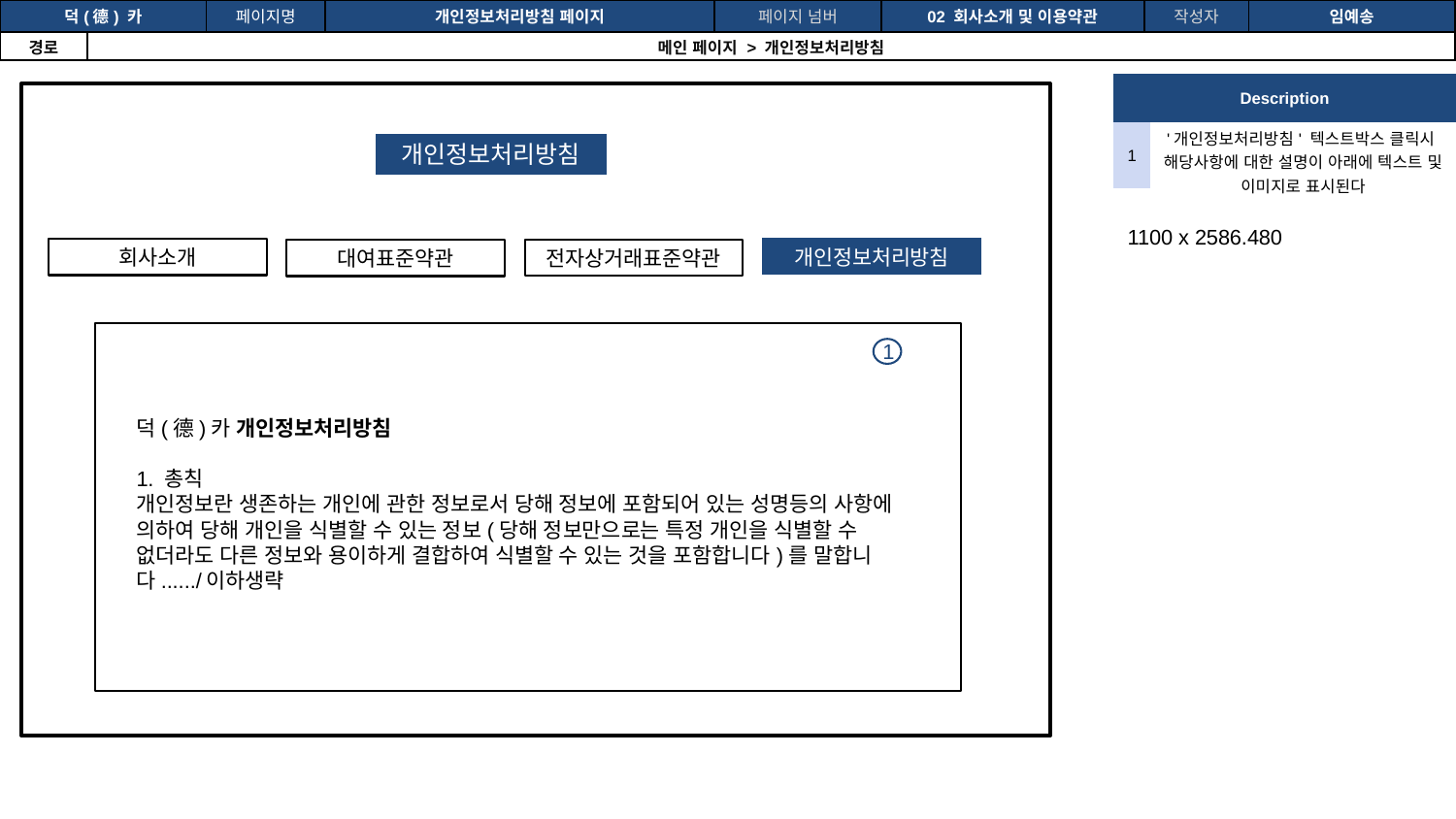

| 덕(德) 카 |  | 페이지명 | 개인정보처리방침 페이지 | 페이지 넘버 | 02 회사소개 및 이용약관 | 작성자 | 임예송 |
| --- | --- | --- | --- | --- | --- | --- | --- |
| 경로 | 메인 페이지 > 개인정보처리방침 |  |  |  |  |  |  |
| Description |  |
| --- | --- |
| 1 | '개인정보처리방침' 텍스트박스 클릭시 해당사항에 대한 설명이 아래에 텍스트 및 이미지로 표시된다​ |

개인정보처리방침
1100 x 2586.480
개인정보처리방침
회사소개
전자상거래표준약관
대여표준약관

1
덕(德)카 개인정보처리방침

1. 총칙
개인정보란 생존하는 개인에 관한 정보로서 당해 정보에 포함되어 있는 성명등의 사항에 의하여 당해 개인을 식별할 수 있는 정보(당해 정보만으로는 특정 개인을 식별할 수 없더라도 다른 정보와 용이하게 결합하여 식별할 수 있는 것을 포함합니다)를 말합니다....../이하생략